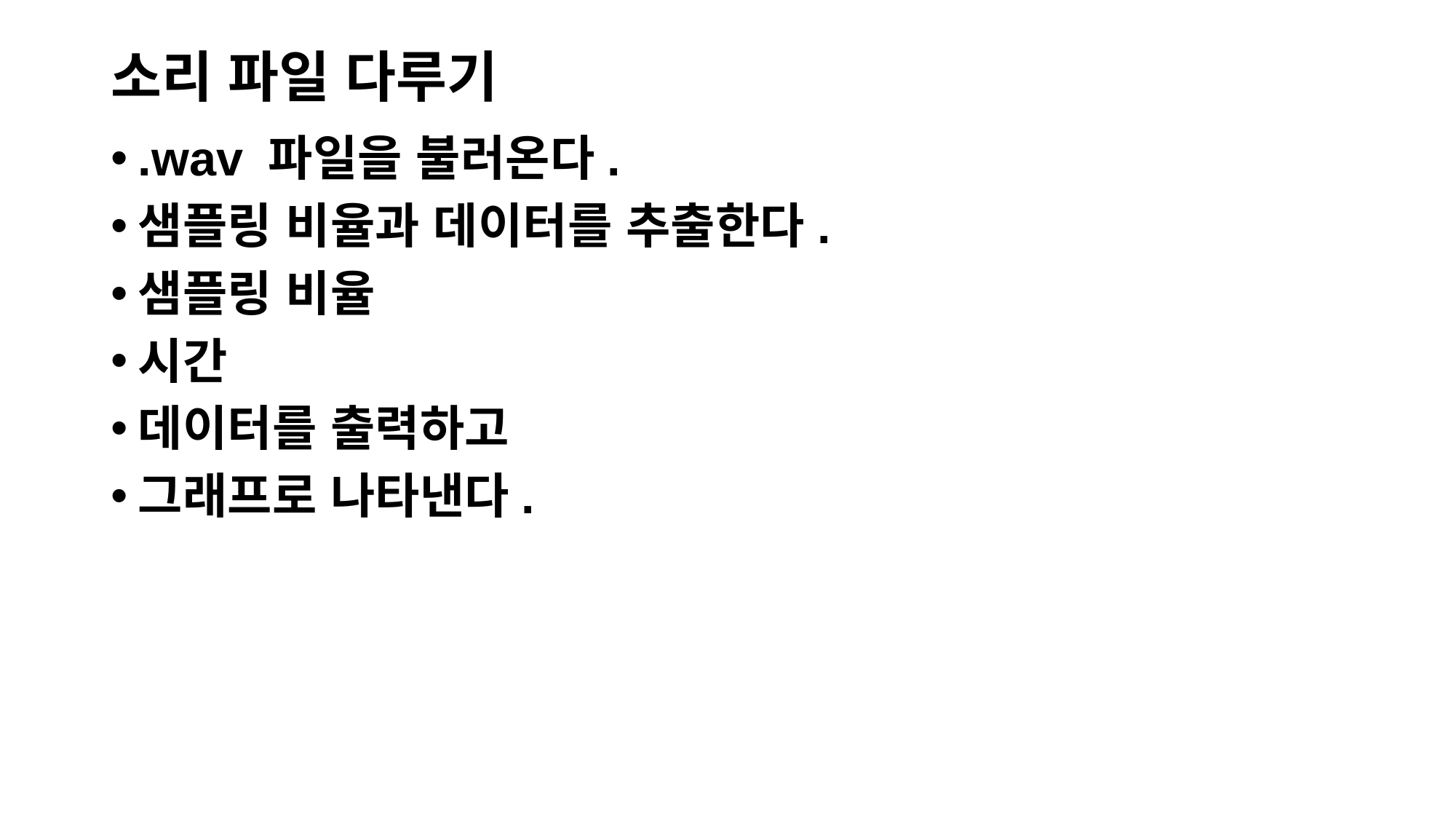

# 소리 파일 다루기
.wav 파일을 불러온다.
샘플링 비율과 데이터를 추출한다.
샘플링 비율
시간
데이터를 출력하고
그래프로 나타낸다.